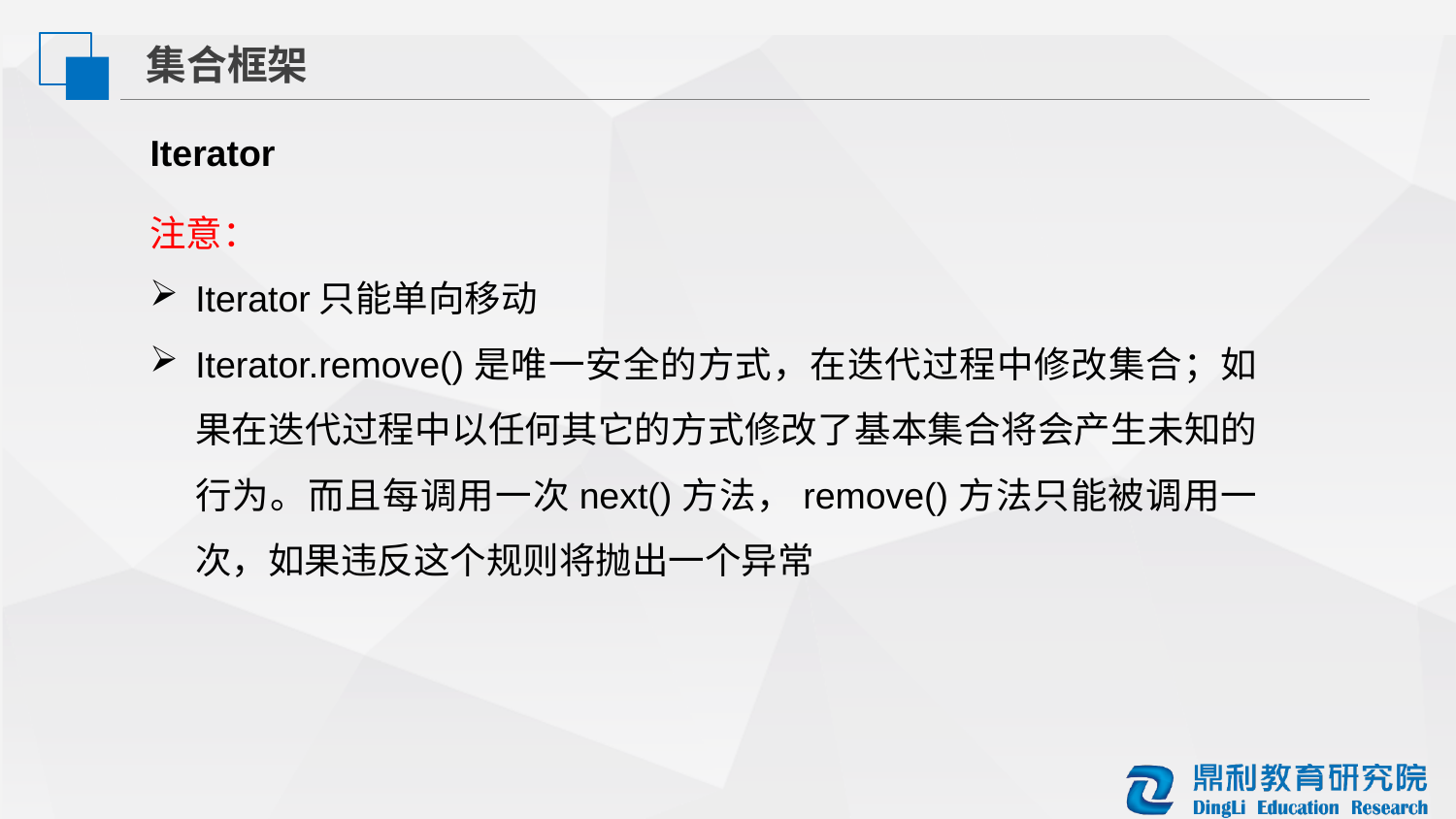

集合框架
Iterator
注意：
Iterator只能单向移动
Iterator.remove()是唯一安全的方式，在迭代过程中修改集合；如果在迭代过程中以任何其它的方式修改了基本集合将会产生未知的行为。而且每调用一次next()方法，remove()方法只能被调用一次，如果违反这个规则将抛出一个异常